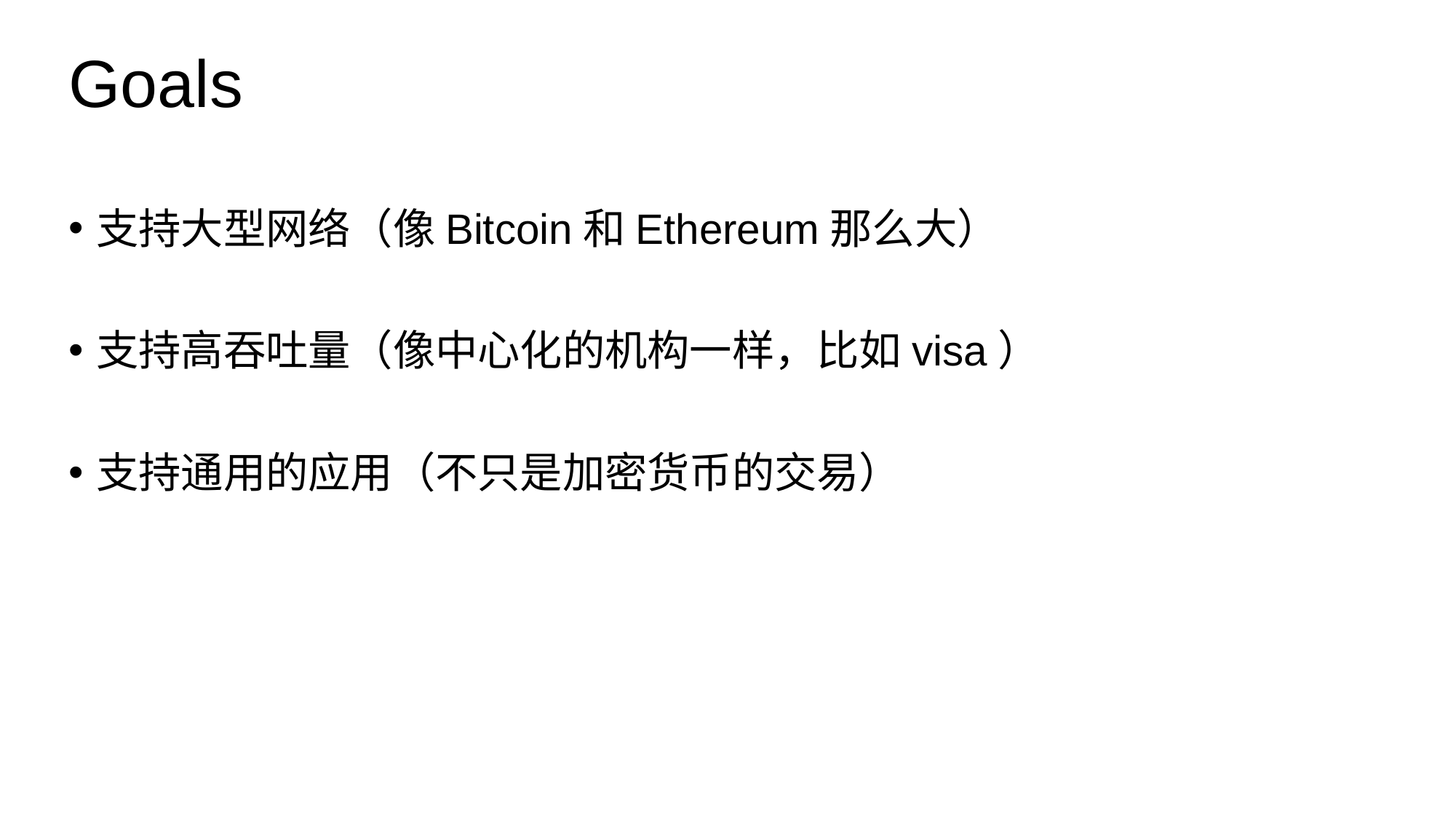

# Goals
支持大型网络（像Bitcoin和Ethereum那么大）

支持高吞吐量（像中心化的机构一样，比如visa）

支持通用的应用（不只是加密货币的交易）